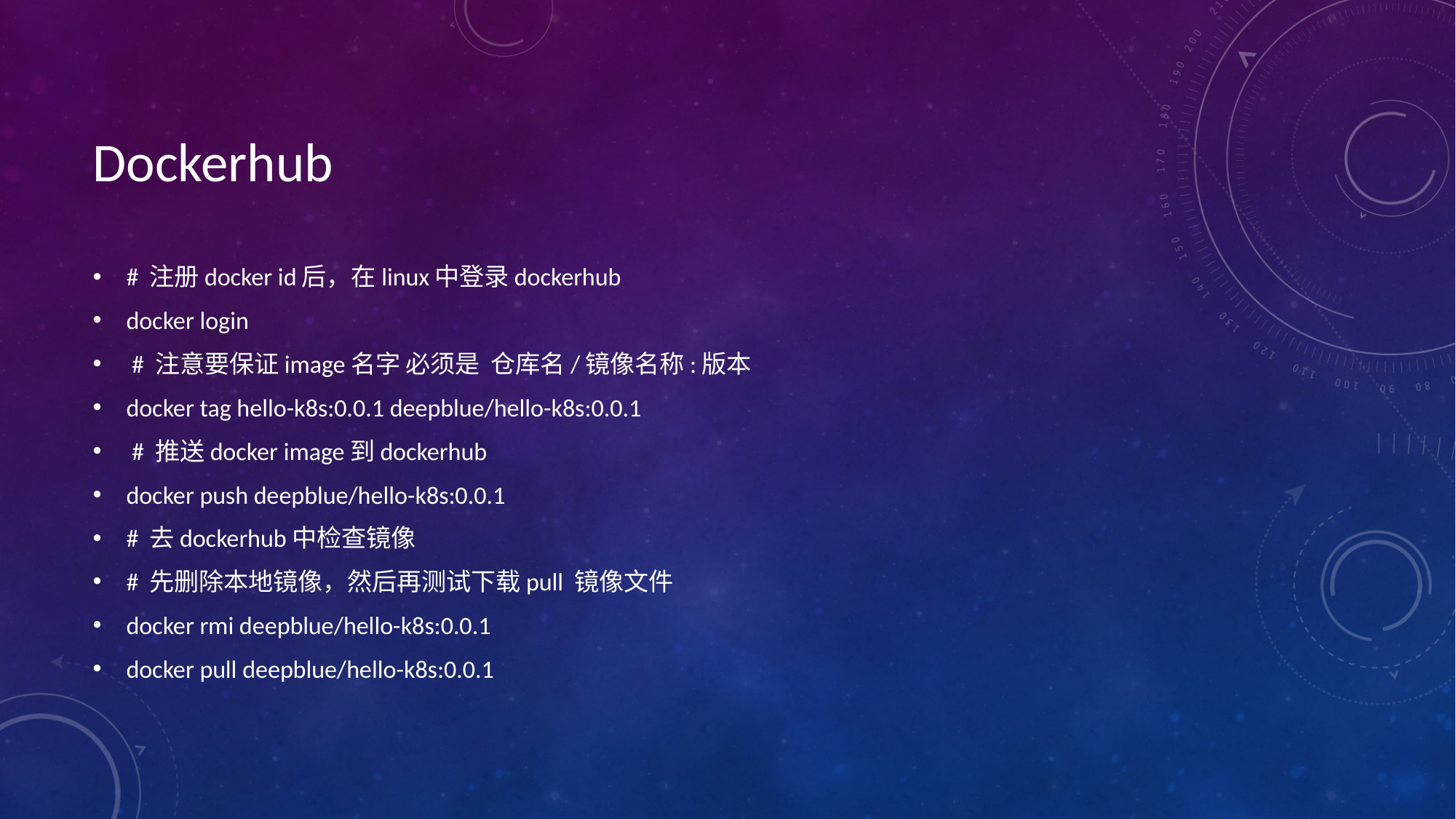

# Dockerhub
# 注册docker id后，在linux中登录dockerhub
docker login
 # 注意要保证image名字 必须是  仓库名/镜像名称:版本
docker tag hello-k8s:0.0.1 deepblue/hello-k8s:0.0.1
 # 推送docker image到dockerhub
docker push deepblue/hello-k8s:0.0.1
# 去dockerhub中检查镜像
# 先删除本地镜像，然后再测试下载pull 镜像文件
docker rmi deepblue/hello-k8s:0.0.1
docker pull deepblue/hello-k8s:0.0.1